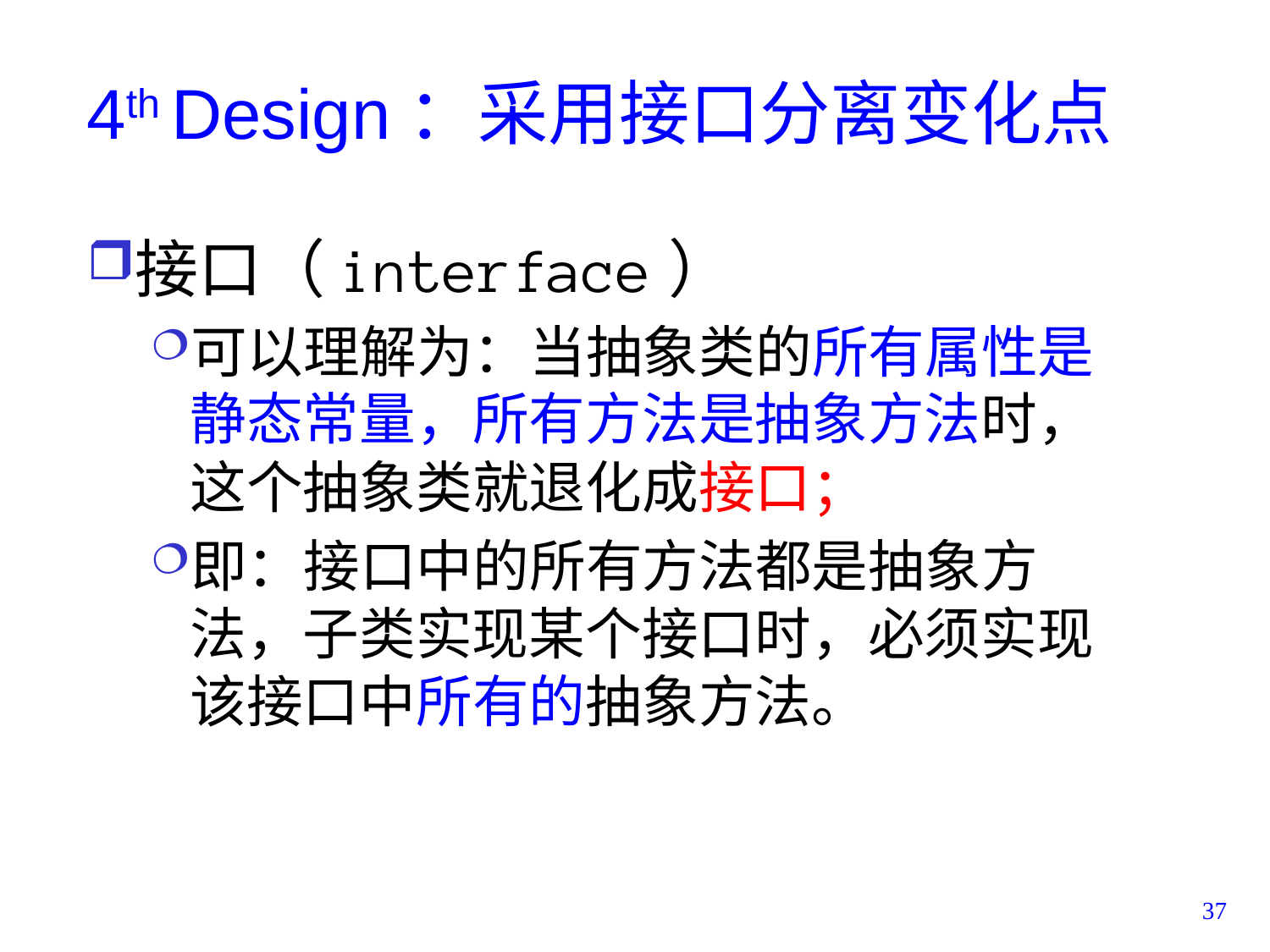

# 4th Design：采用接口分离变化点
接口（interface）
可以理解为：当抽象类的所有属性是静态常量，所有方法是抽象方法时，这个抽象类就退化成接口；
即：接口中的所有方法都是抽象方法，子类实现某个接口时，必须实现该接口中所有的抽象方法。
37